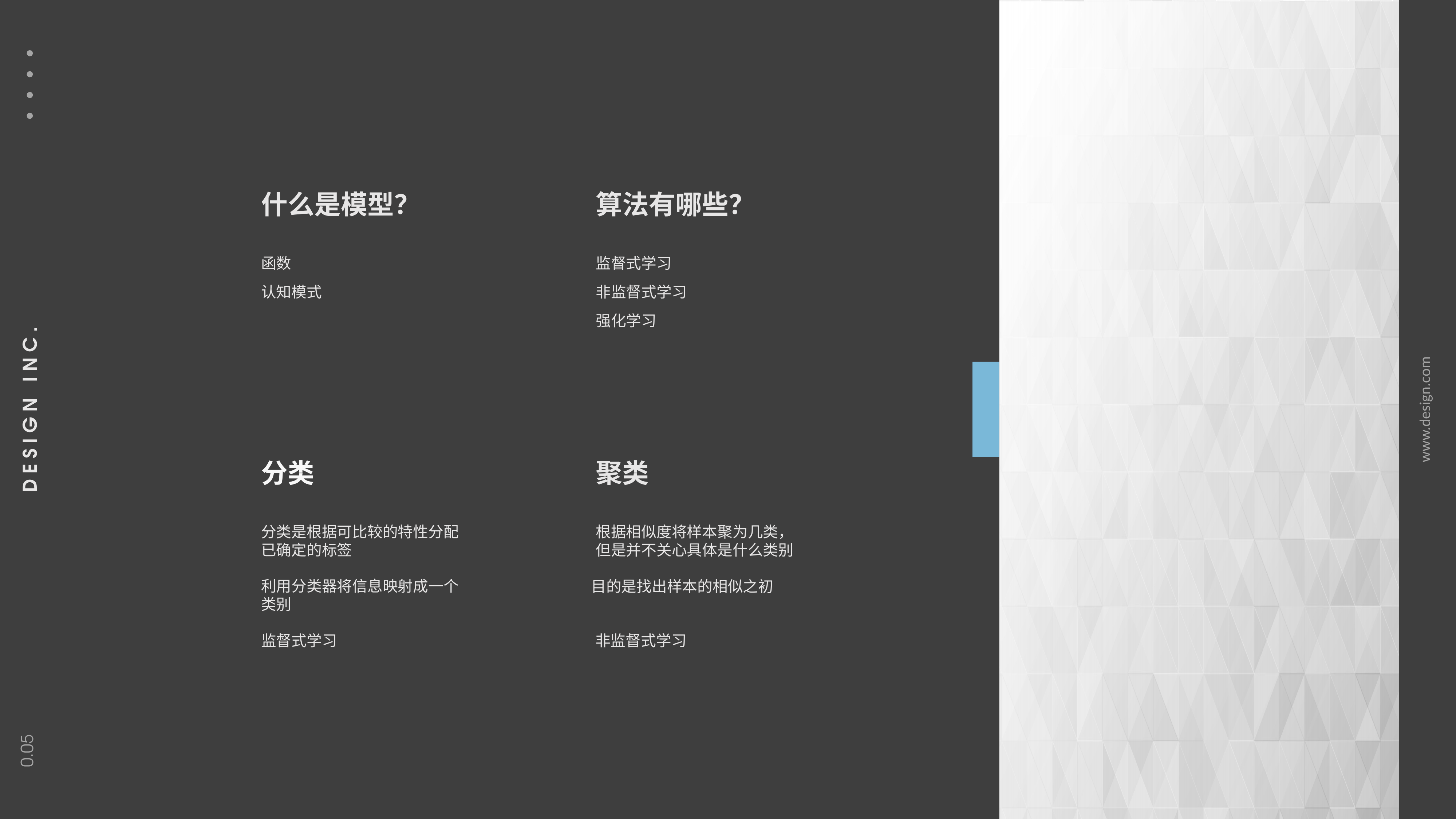

什么是模型？
算法有哪些？
函数
监督式学习
认知模式
非监督式学习
强化学习

分类
聚类
分类是根据可比较的特性分配已确定的标签
根据相似度将样本聚为几类，但是并不关心具体是什么类别
利用分类器将信息映射成一个类别
目的是找出样本的相似之初
监督式学习
非监督式学习